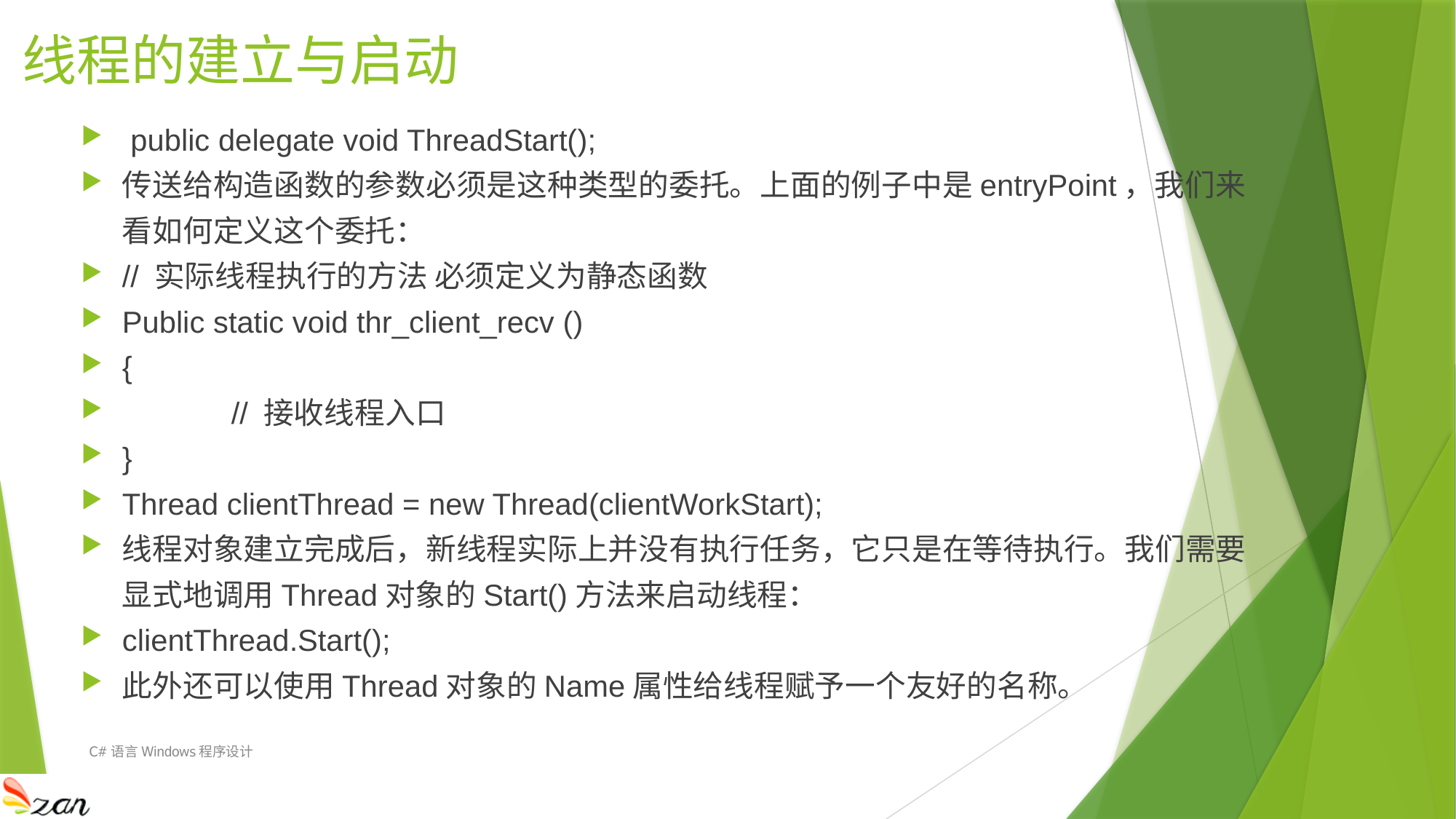

# 线程的建立与启动
 public delegate void ThreadStart();
传送给构造函数的参数必须是这种类型的委托。上面的例子中是entryPoint，我们来看如何定义这个委托：
// 实际线程执行的方法 必须定义为静态函数
Public static void thr_client_recv ()
{
 	// 接收线程入口
}
Thread clientThread = new Thread(clientWorkStart);
线程对象建立完成后，新线程实际上并没有执行任务，它只是在等待执行。我们需要显式地调用Thread对象的Start()方法来启动线程：
clientThread.Start();
此外还可以使用Thread对象的Name属性给线程赋予一个友好的名称。
C#语言Windows程序设计